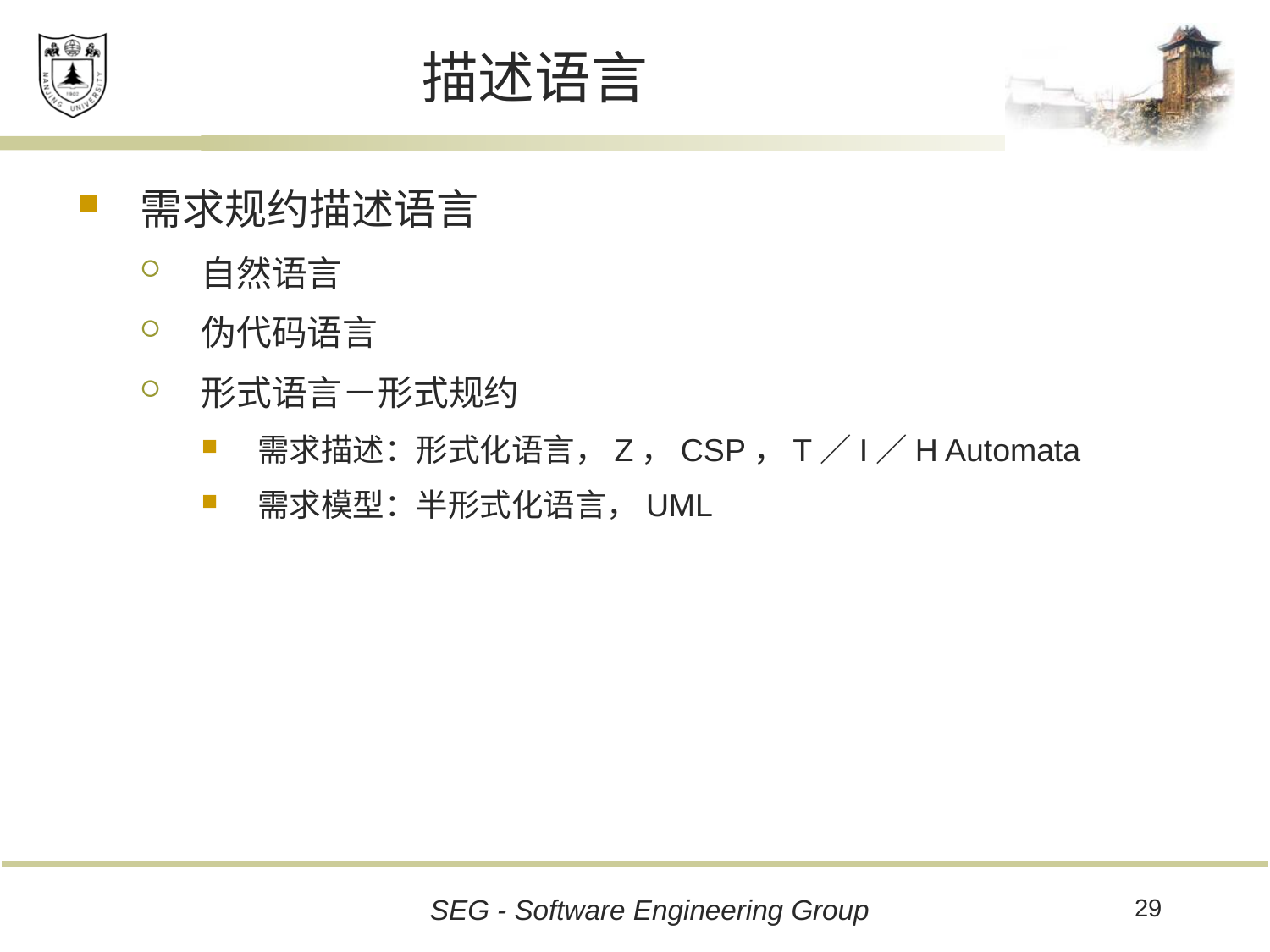

# 描述语言
需求规约描述语言
自然语言
伪代码语言
形式语言－形式规约
需求描述：形式化语言，Z，CSP，T／I／H Automata
需求模型：半形式化语言，UML

29
SEG - Software Engineering Group